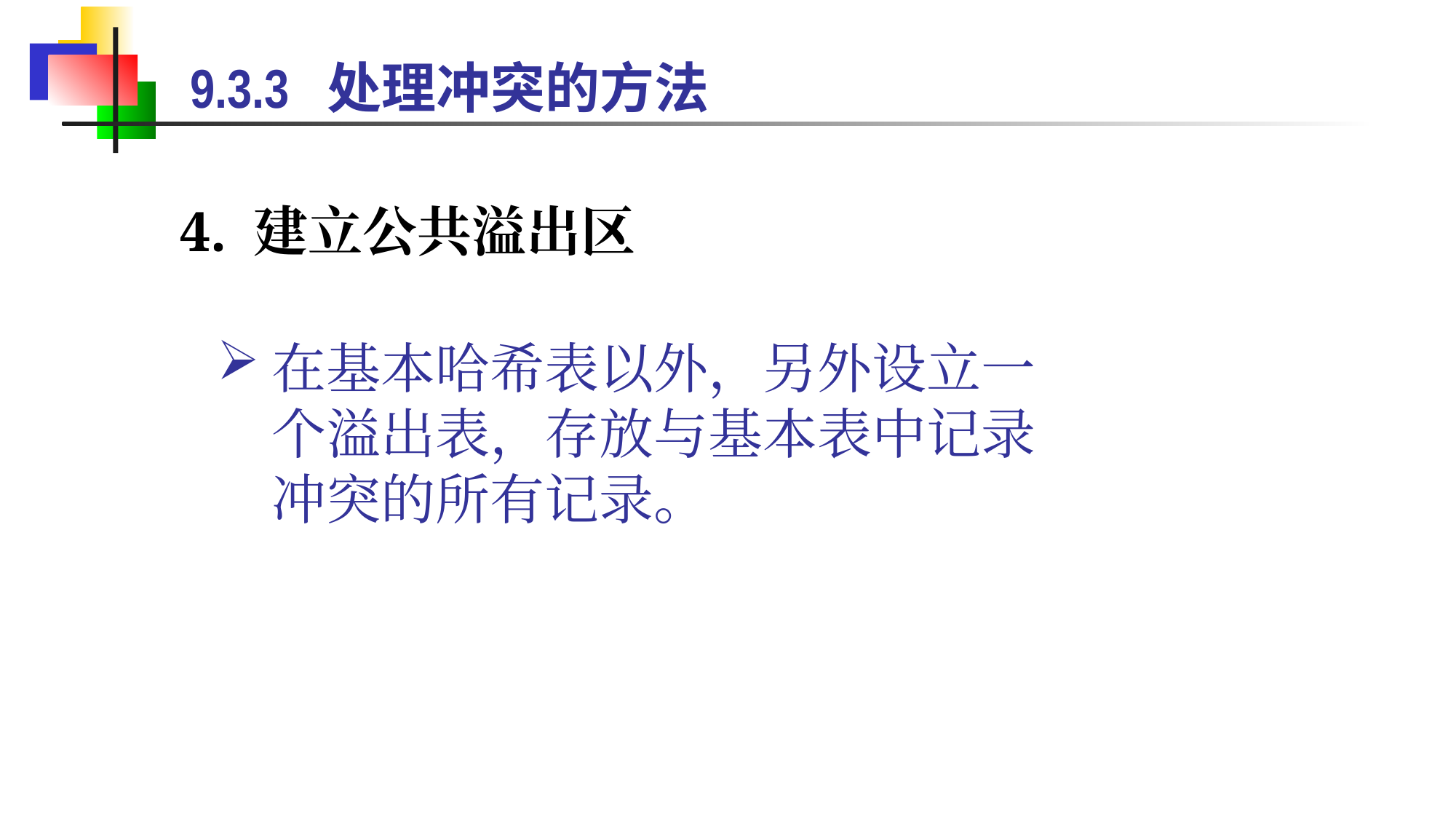

9.3.3  处理冲突的方法
4. 建立公共溢出区
在基本哈希表以外，另外设立一个溢出表，存放与基本表中记录冲突的所有记录。